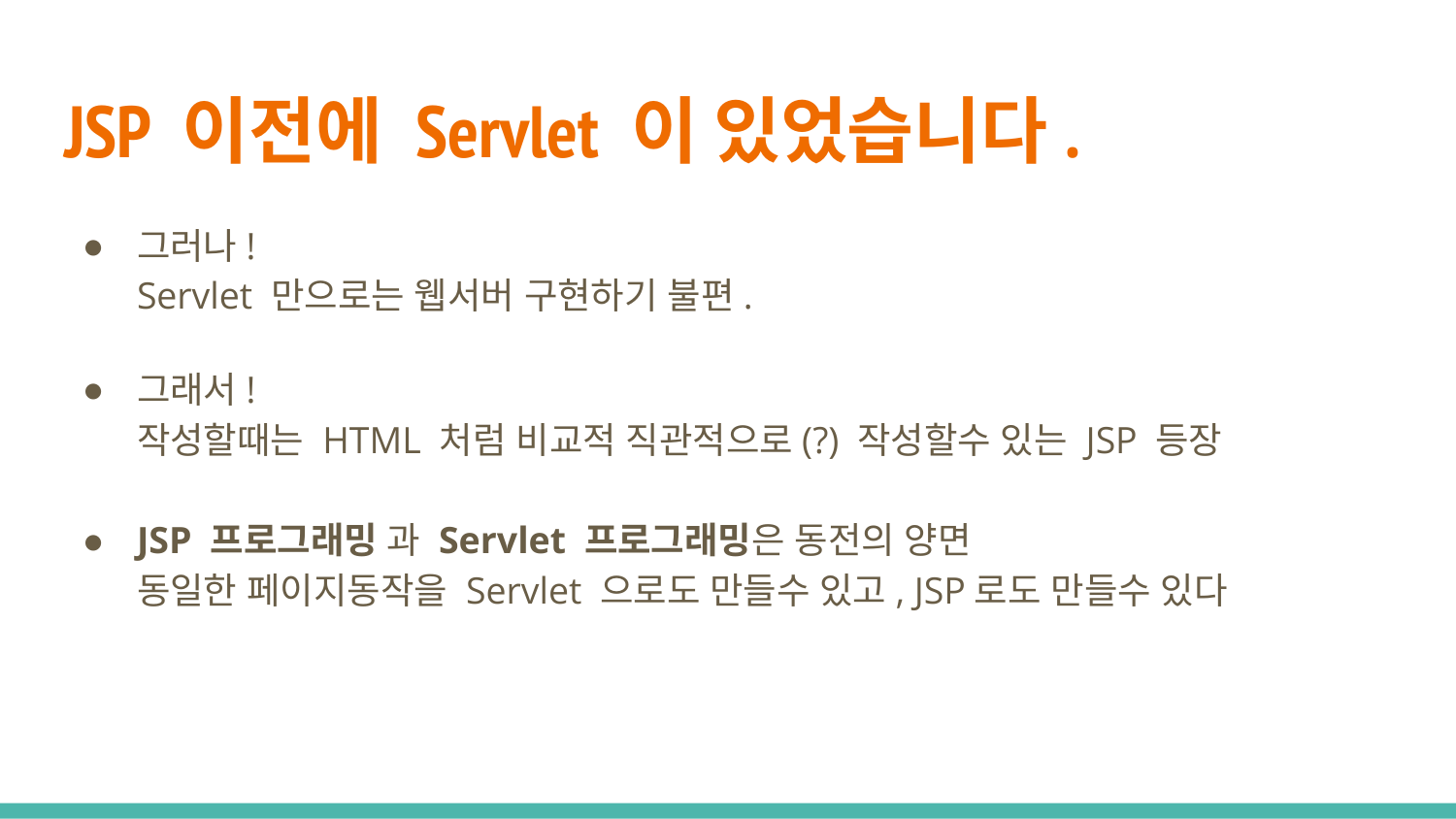

# JSP 이전에 Servlet 이 있었습니다.
그러나!
Servlet 만으로는 웹서버 구현하기 불편.
그래서!
작성할때는 HTML 처럼 비교적 직관적으로(?) 작성할수 있는 JSP 등장
JSP 프로그래밍 과 Servlet 프로그래밍은 동전의 양면
동일한 페이지동작을 Servlet 으로도 만들수 있고, JSP로도 만들수 있다